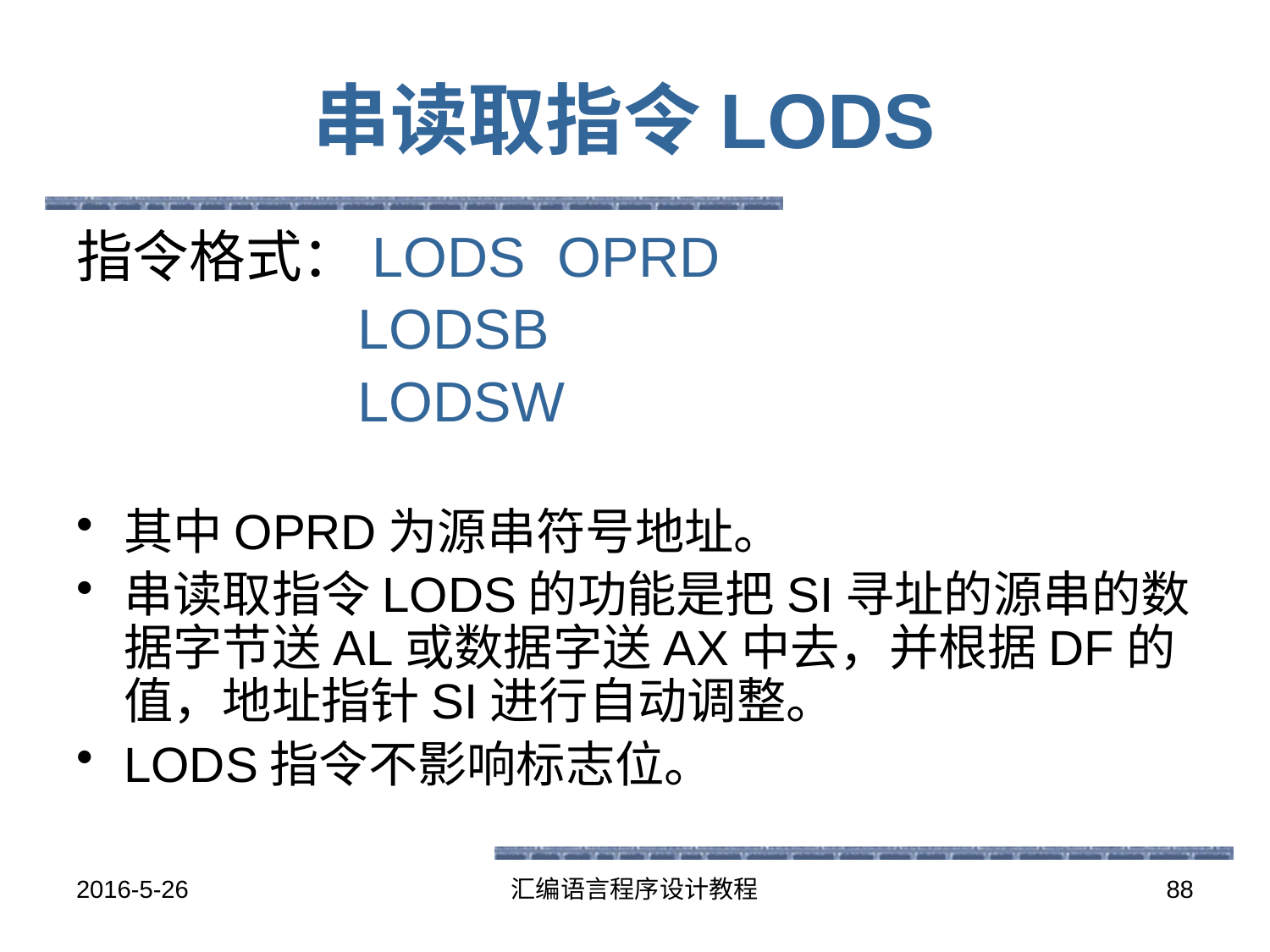

# 串读取指令LODS
指令格式：LODS  OPRD
                  LODSB
                  LODSW

其中OPRD为源串符号地址。
串读取指令LODS的功能是把SI寻址的源串的数据字节送AL或数据字送AX中去，并根据DF的值，地址指针SI进行自动调整。
LODS指令不影响标志位。
2016-5-26
汇编语言程序设计教程
88